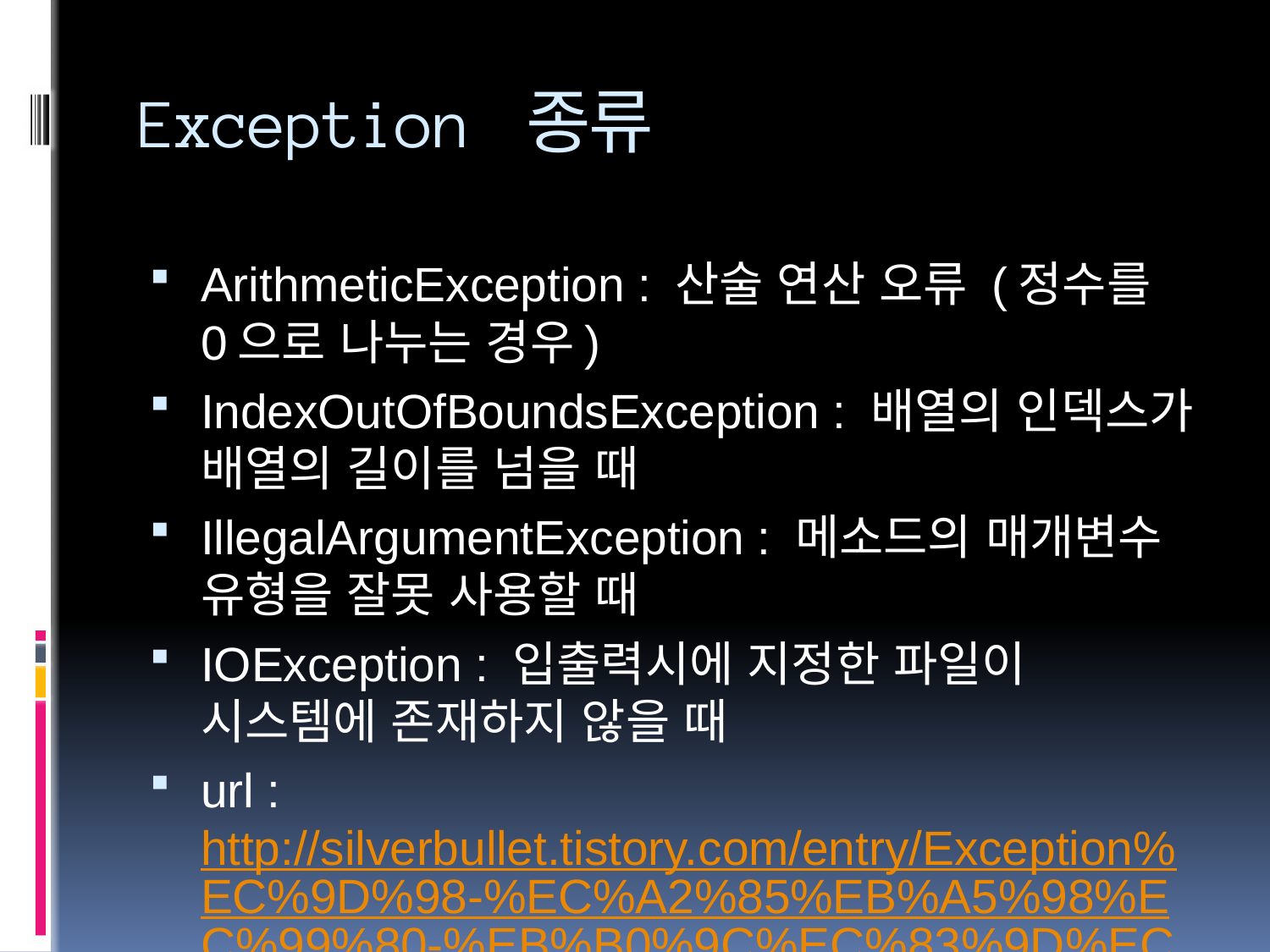

# Exception 종류
ArithmeticException : 산술 연산 오류 (정수를 0으로 나누는 경우)
IndexOutOfBoundsException : 배열의 인덱스가 배열의 길이를 넘을 때
IllegalArgumentException : 메소드의 매개변수 유형을 잘못 사용할 때
IOException : 입출력시에 지정한 파일이 시스템에 존재하지 않을 때
url : http://silverbullet.tistory.com/entry/Exception%EC%9D%98-%EC%A2%85%EB%A5%98%EC%99%80-%EB%B0%9C%EC%83%9D%EC%9B%90%EC%9D%B8